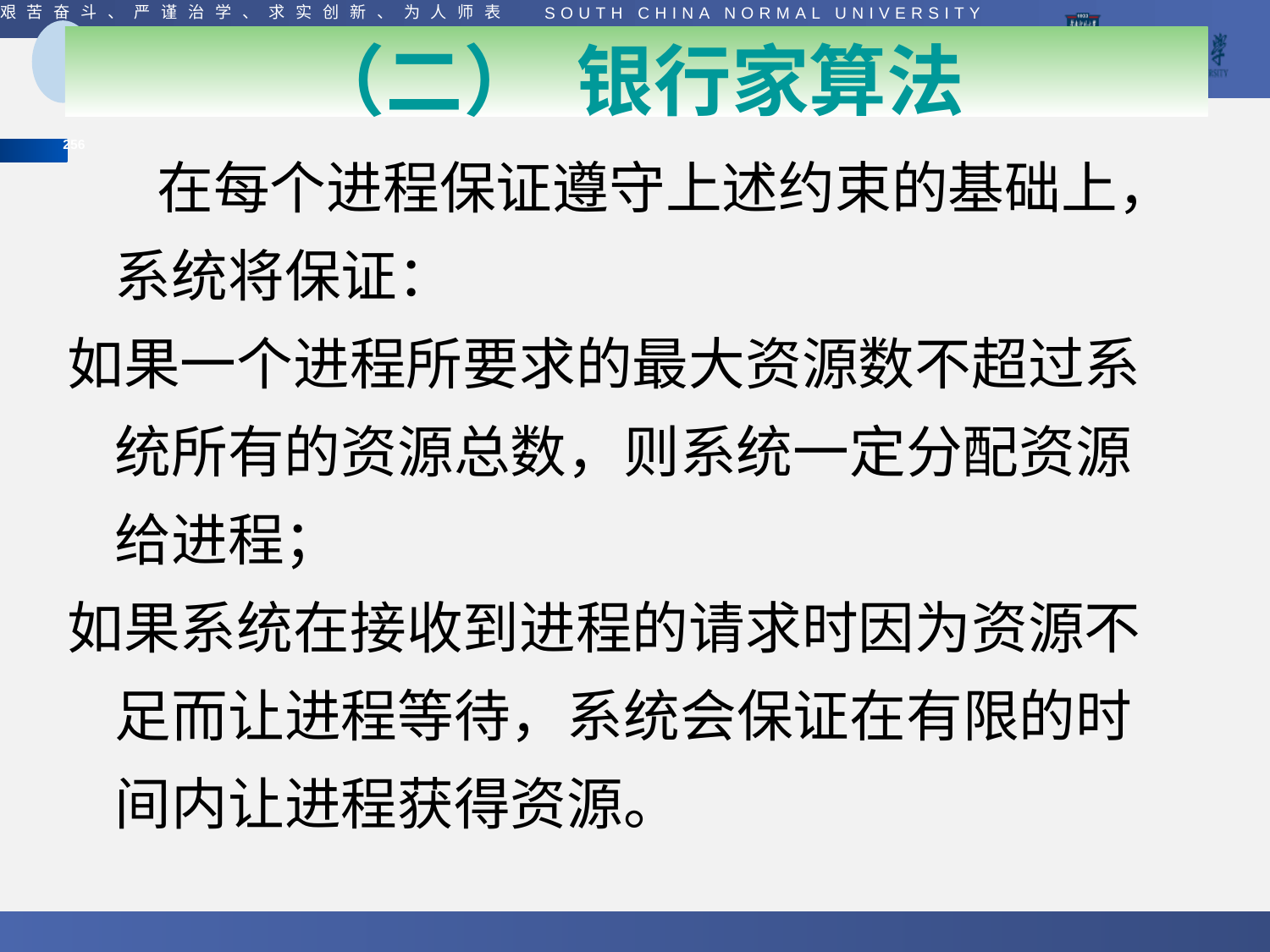

（二）  银行家算法
      在每个进程保证遵守上述约束的基础上，系统将保证：
如果一个进程所要求的最大资源数不超过系统所有的资源总数，则系统一定分配资源给进程；
如果系统在接收到进程的请求时因为资源不足而让进程等待，系统会保证在有限的时间内让进程获得资源。

256